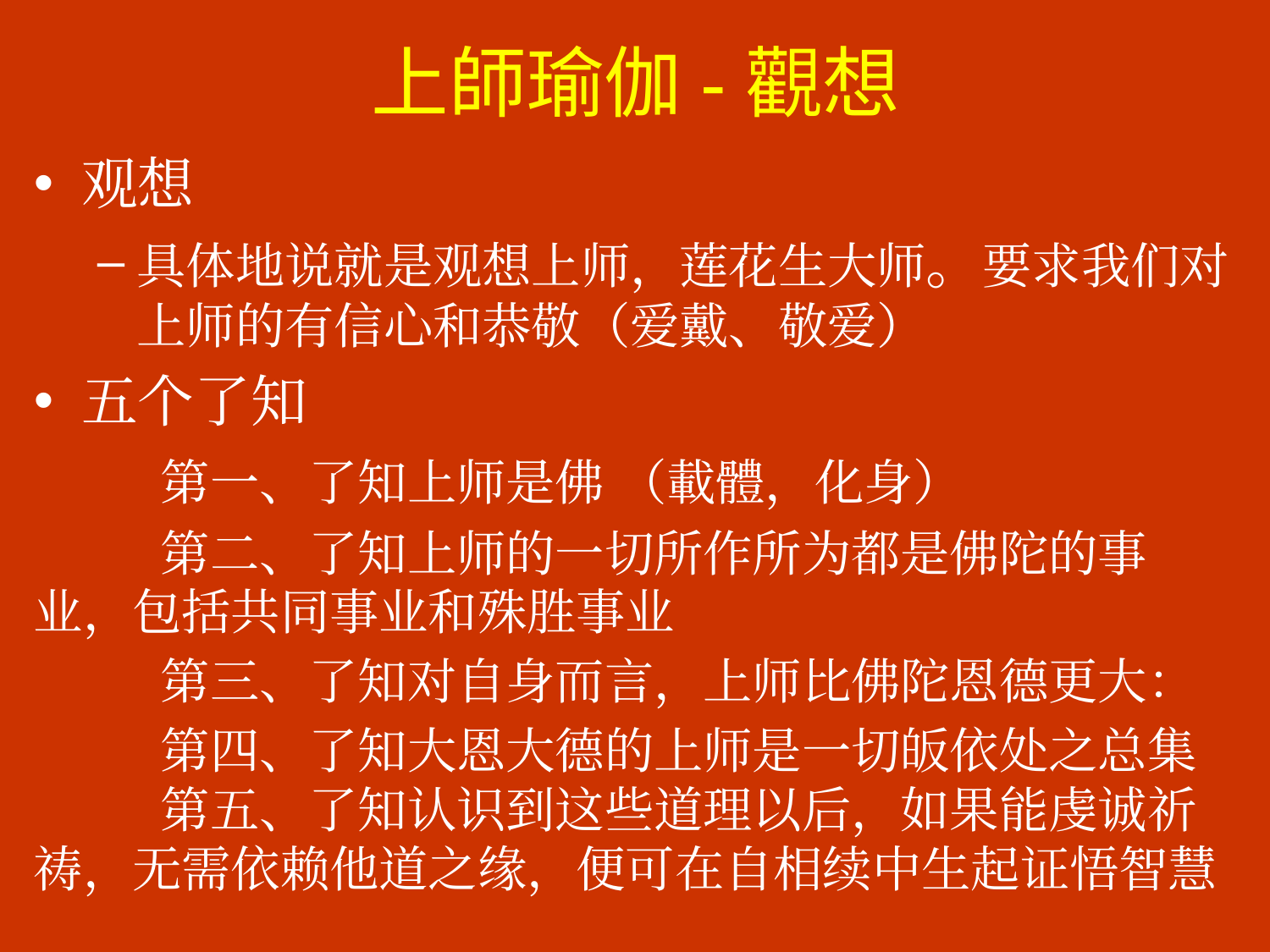

# 上師瑜伽-觀想
观想
具体地说就是观想上师，莲花生大师。要求我们对上师的有信心和恭敬（爱戴、敬爱）
五个了知
	第一、了知上师是佛 （載體，化身）
	第二、了知上师的一切所作所为都是佛陀的事业，包括共同事业和殊胜事业
	第三、了知对自身而言，上师比佛陀恩德更大：
	第四、了知大恩大德的上师是一切皈依处之总集	第五、了知认识到这些道理以后，如果能虔诚祈祷，无需依赖他道之缘，便可在自相续中生起证悟智慧